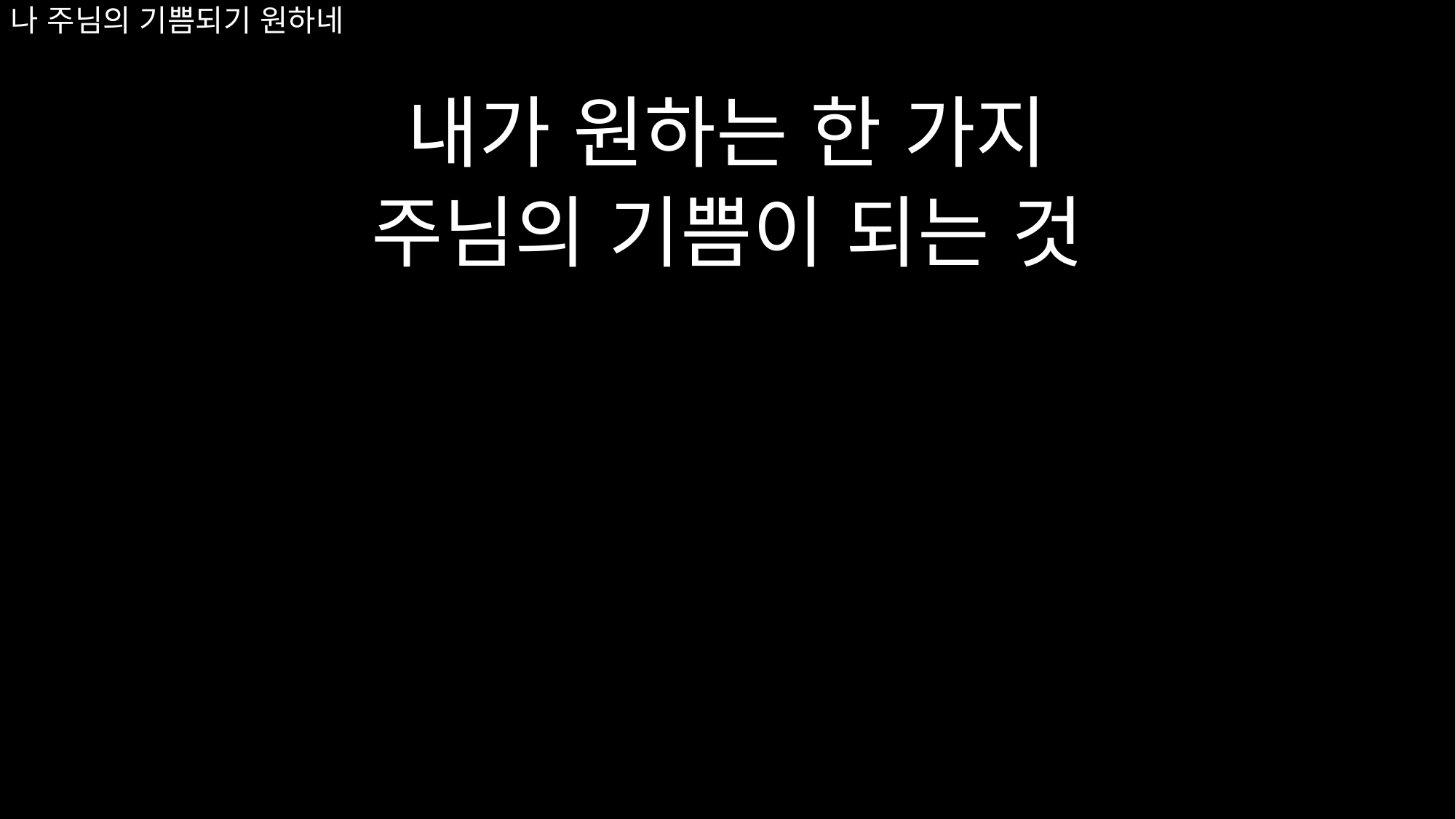

# 나 주님의 기쁨되기 원하네
내가 원하는 한 가지
주님의 기쁨이 되는 것